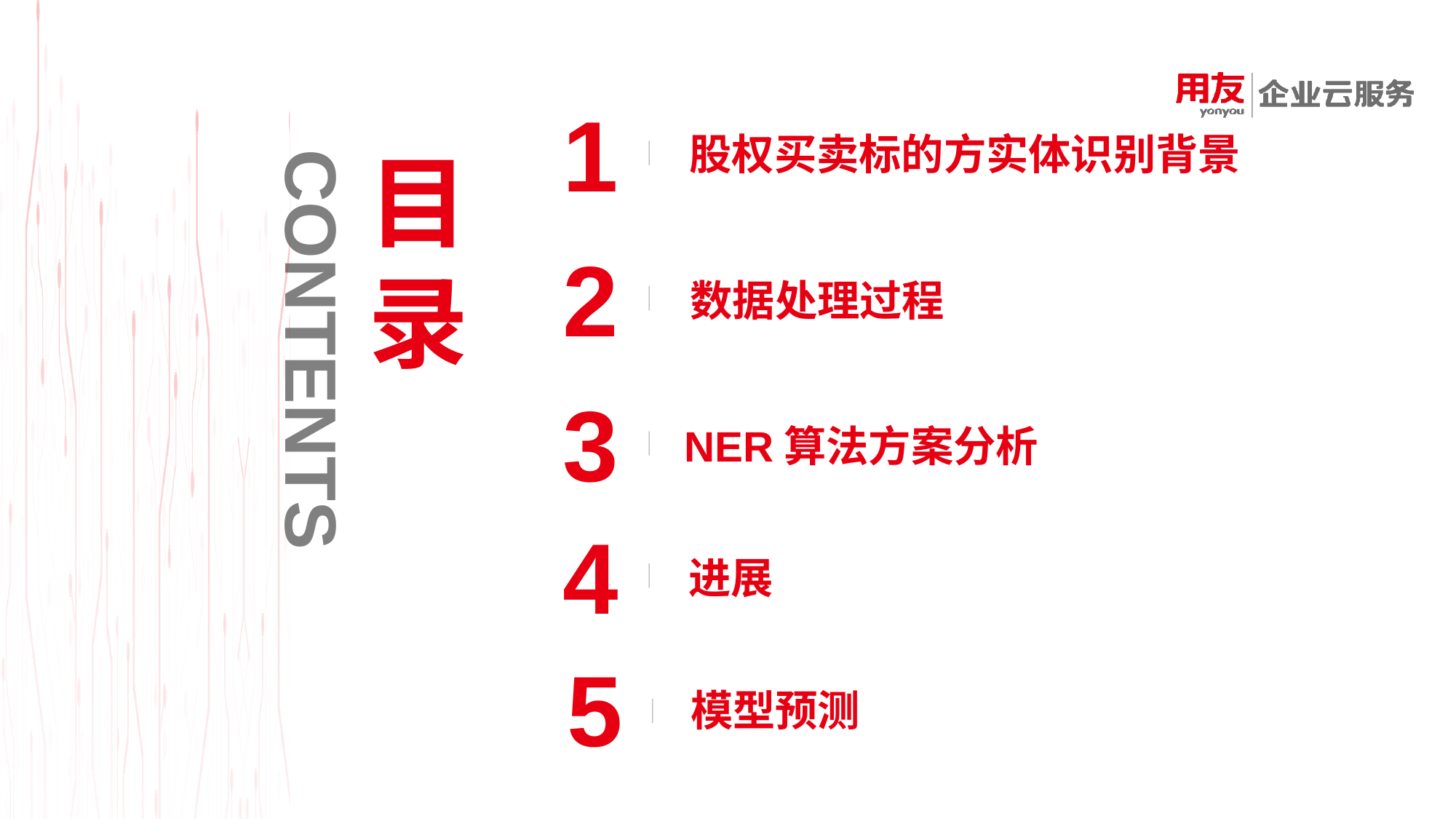

1
股权买卖标的方实体识别背景
目
录
CONTENTS
2

数据处理过程
3
NER算法方案分析
4
进展
5
模型预测